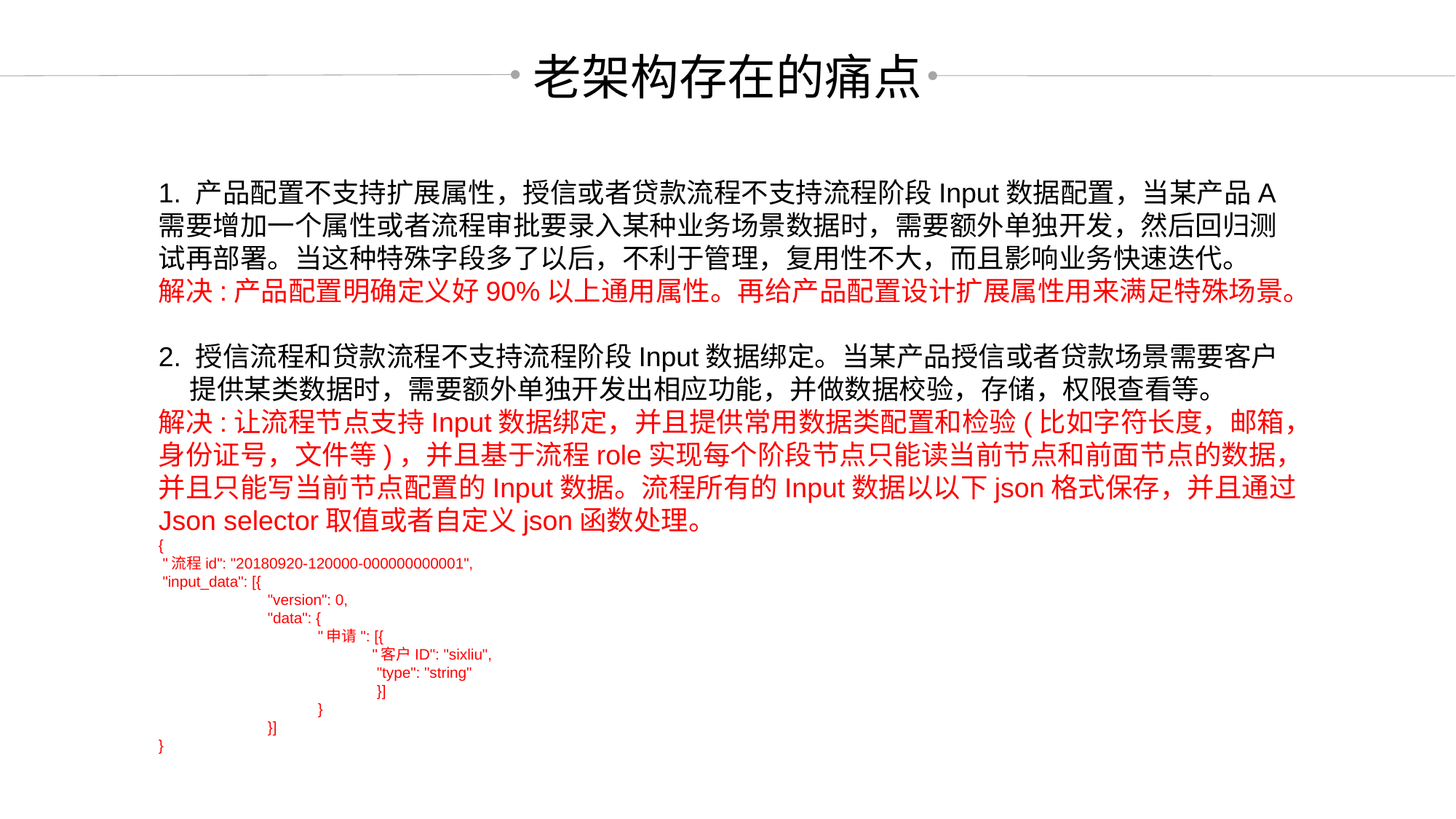

老架构存在的痛点
1. 产品配置不支持扩展属性，授信或者贷款流程不支持流程阶段Input数据配置，当某产品A需要增加一个属性或者流程审批要录入某种业务场景数据时，需要额外单独开发，然后回归测试再部署。当这种特殊字段多了以后，不利于管理，复用性不大，而且影响业务快速迭代。
解决:产品配置明确定义好90%以上通用属性。再给产品配置设计扩展属性用来满足特殊场景。

2. 授信流程和贷款流程不支持流程阶段Input数据绑定。当某产品授信或者贷款场景需要客户
    提供某类数据时，需要额外单独开发出相应功能，并做数据校验，存储，权限查看等。
解决:让流程节点支持Input数据绑定，并且提供常用数据类配置和检验(比如字符长度，邮箱，身份证号，文件等)，并且基于流程role实现每个阶段节点只能读当前节点和前面节点的数据，
并且只能写当前节点配置的Input数据。流程所有的Input数据以以下json格式保存，并且通过
Json selector取值或者自定义json函数处理。
{
 "流程id": "20180920-120000-000000000001",
 "input_data": [{
	"version": 0,
	"data": {
	            "申请": [{
	                         "客户ID": "sixliu",
		"type": "string"
		}]
	            }
	}]
}